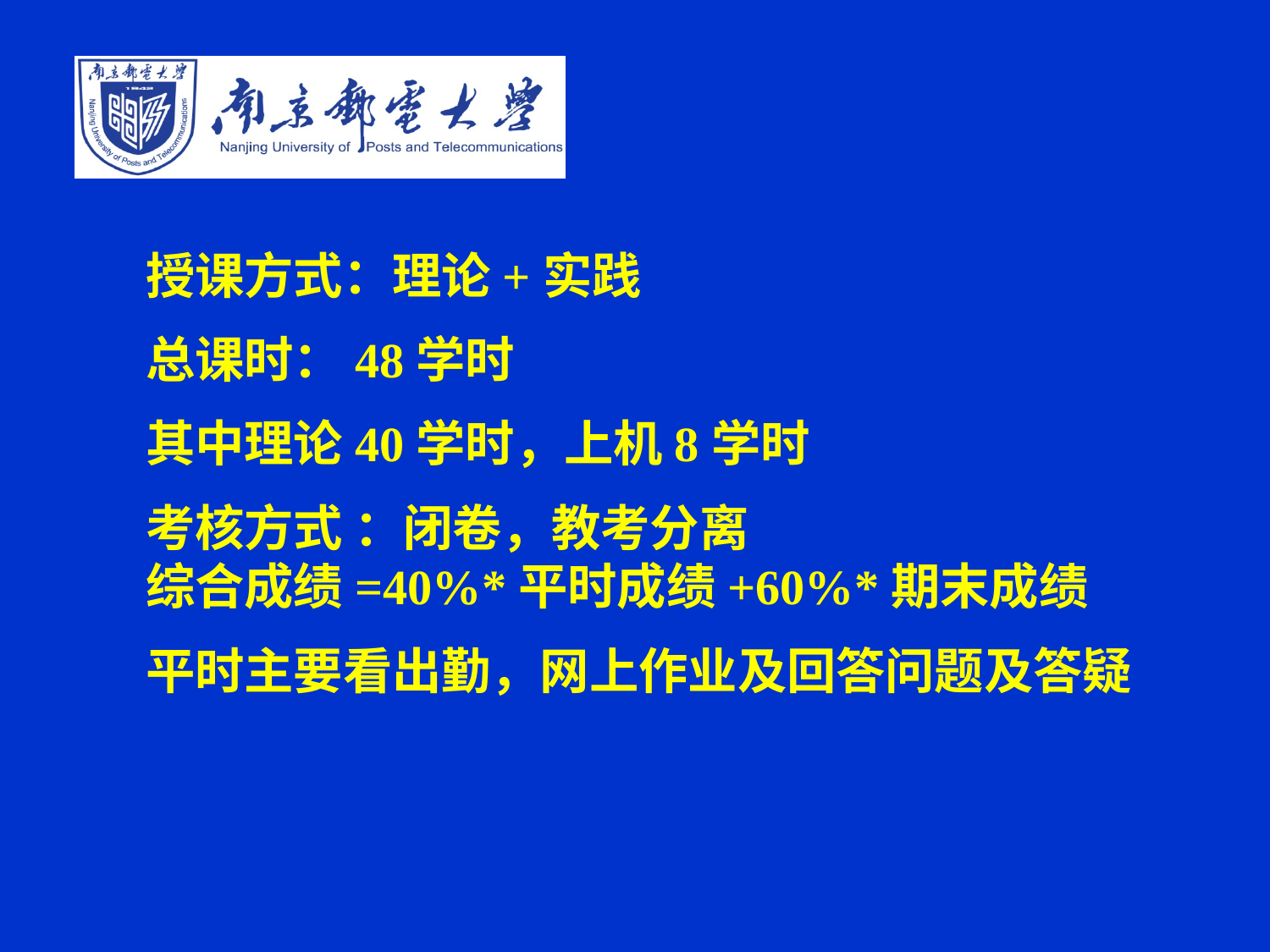

授课方式：理论+实践
总课时：48学时
其中理论40学时，上机8学时
考核方式 ：闭卷，教考分离
综合成绩=40%*平时成绩+60%*期末成绩
平时主要看出勤，网上作业及回答问题及答疑